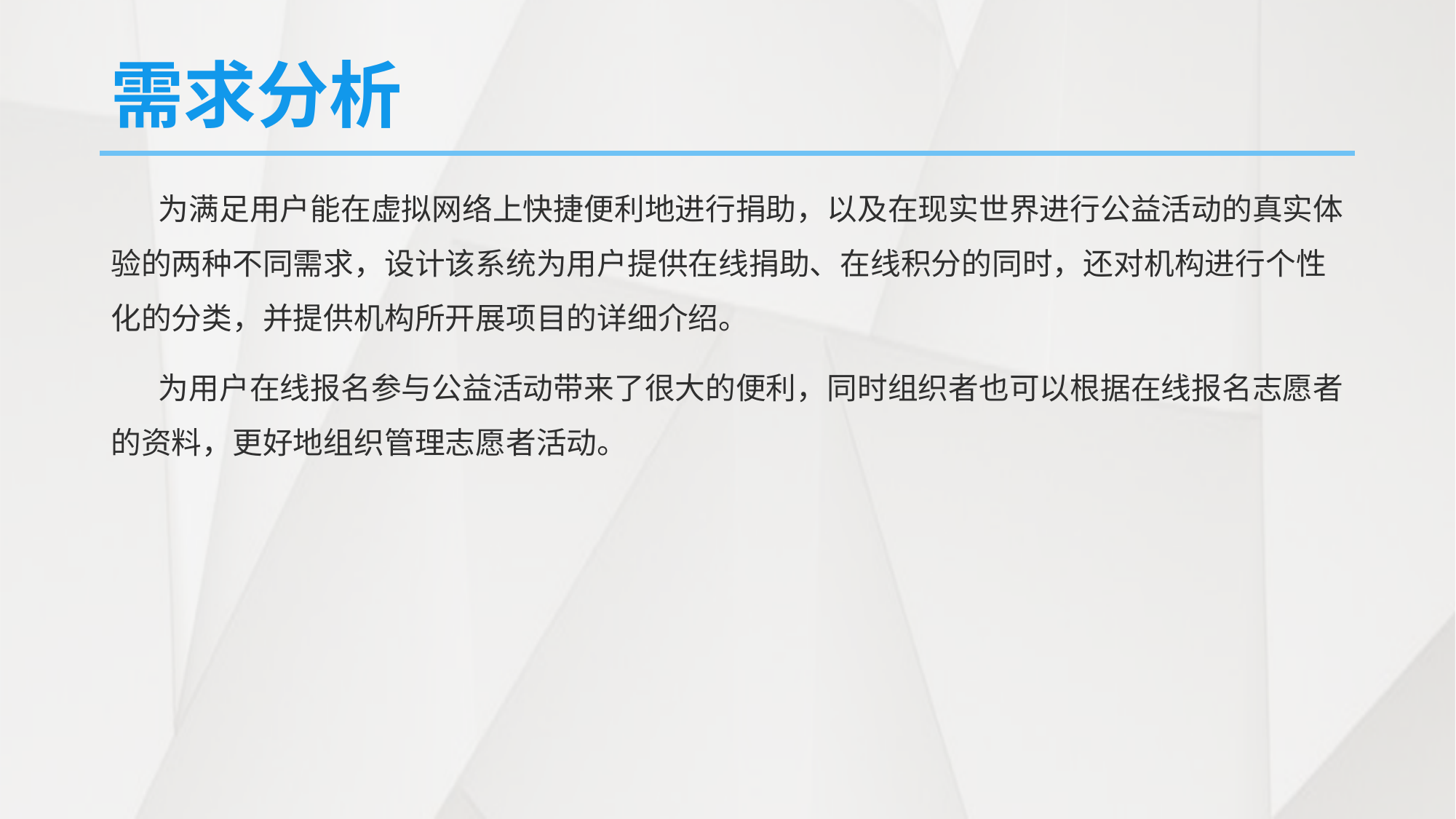

# 需求分析
      为满足用户能在虚拟网络上快捷便利地进行捐助，以及在现实世界进行公益活动的真实体验的两种不同需求，设计该系统为用户提供在线捐助、在线积分的同时，还对机构进行个性化的分类，并提供机构所开展项目的详细介绍。
      为用户在线报名参与公益活动带来了很大的便利，同时组织者也可以根据在线报名志愿者的资料，更好地组织管理志愿者活动。